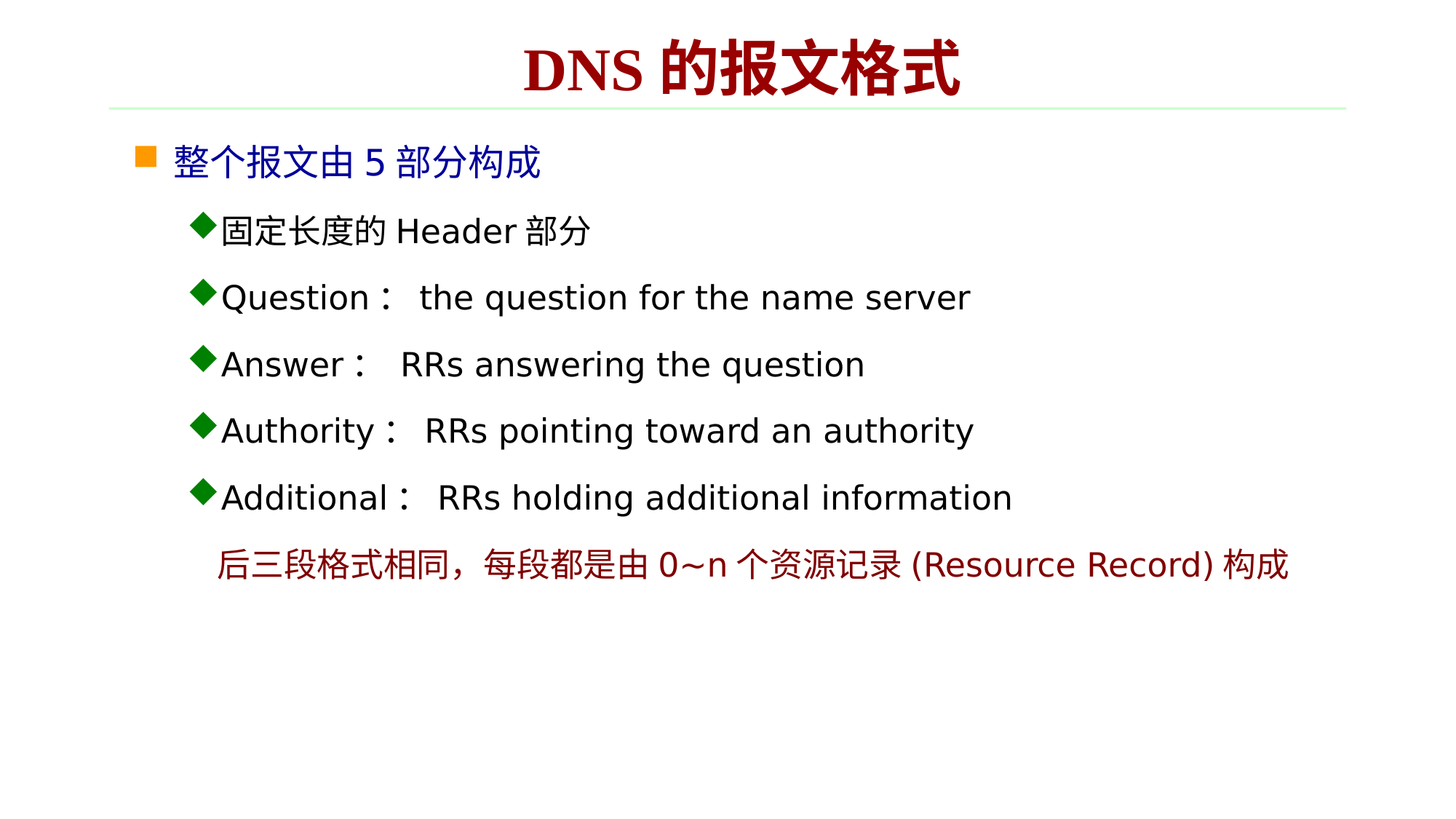

# DNS的报文格式
整个报文由5部分构成
固定长度的Header部分
Question：the question for the name server
Answer： RRs answering the question
Authority：RRs pointing toward an authority
Additional：RRs holding additional information
   后三段格式相同，每段都是由0~n个资源记录(Resource Record)构成